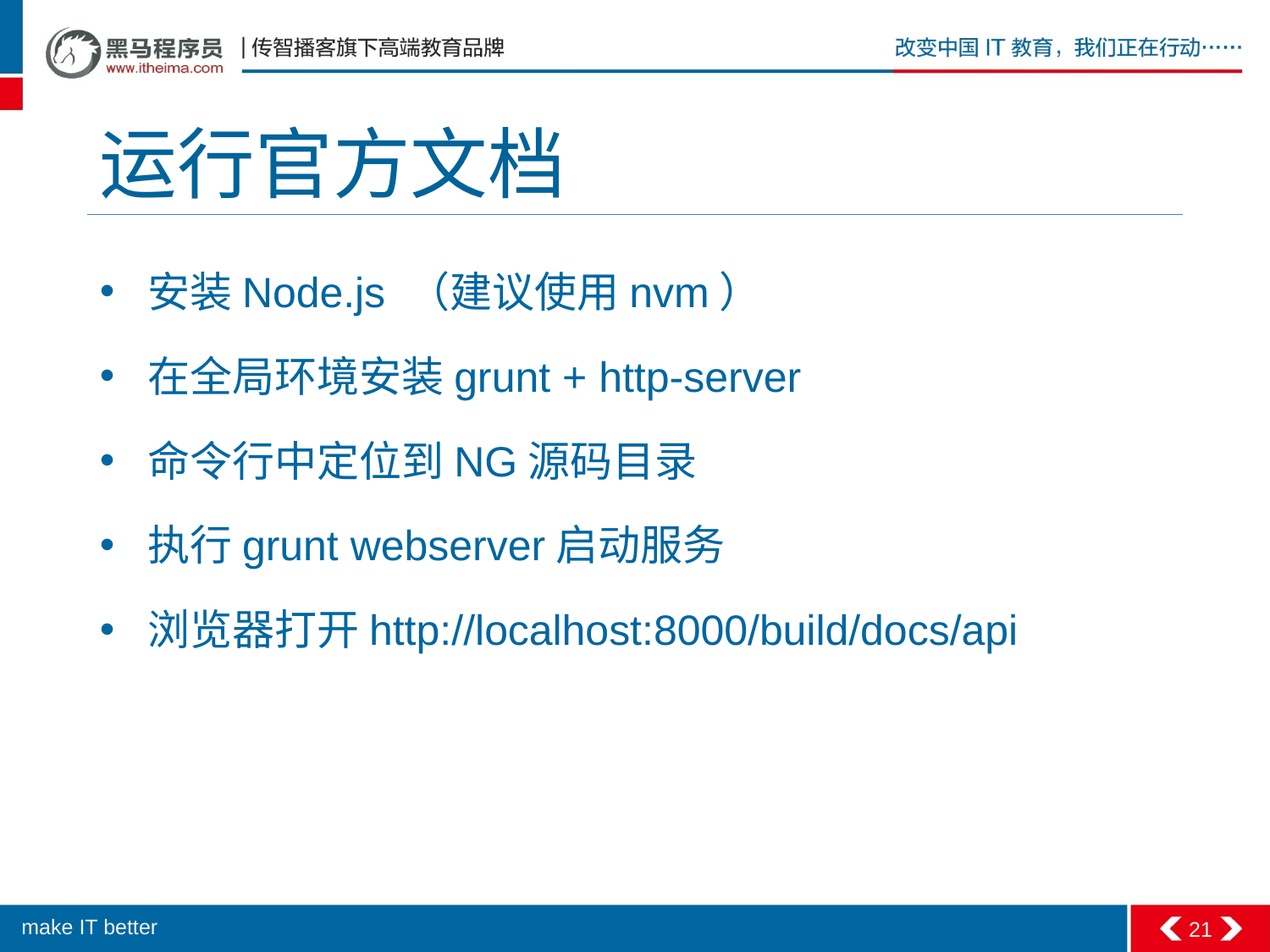

# 运行官方文档
安装Node.js （建议使用nvm）
在全局环境安装grunt + http-server
命令行中定位到NG源码目录
执行grunt webserver启动服务
浏览器打开http://localhost:8000/build/docs/api
21

make IT better